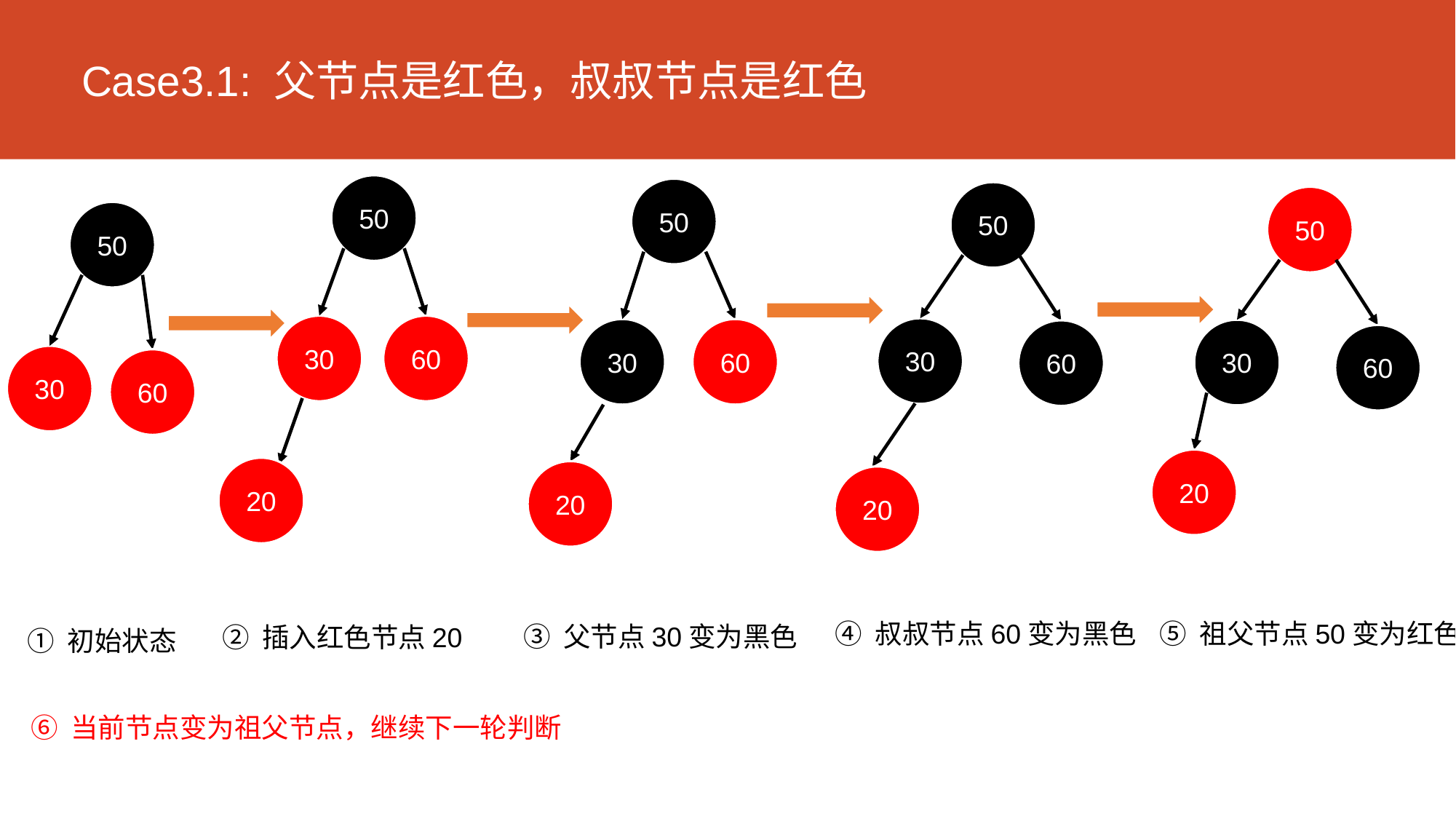

# Case3.1: 父节点是红色，叔叔节点是红色
50
50
50
50
50

30
60
30
30
60
30
60
60
30
60
20
20
20
20
④ 叔叔节点60变为黑色
⑤ 祖父节点50变为红色
③ 父节点30变为黑色
② 插入红色节点20
① 初始状态
⑥ 当前节点变为祖父节点，继续下一轮判断